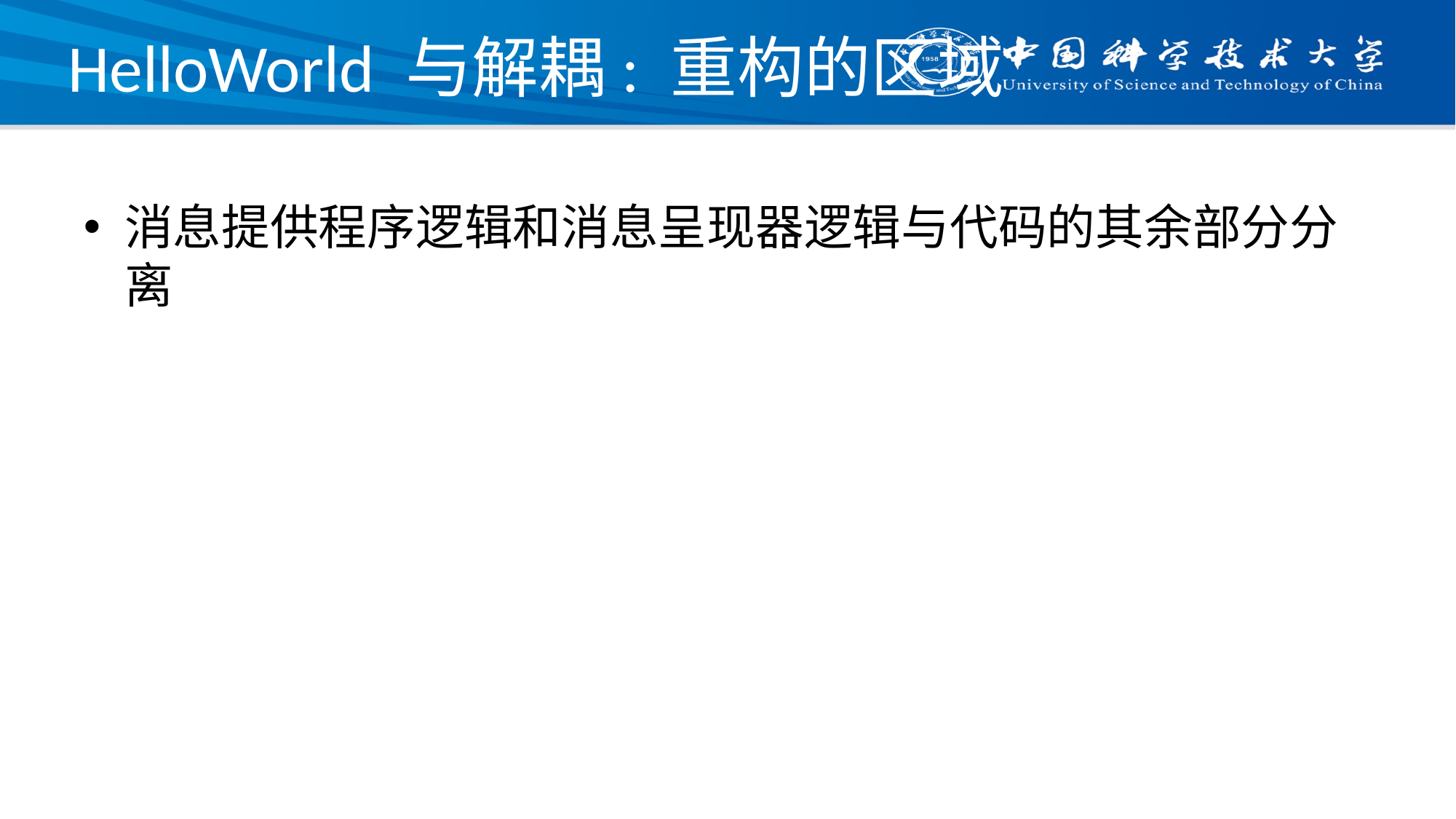

# HelloWorld 与解耦: 重构的区域
消息提供程序逻辑和消息呈现器逻辑与代码的其余部分分离